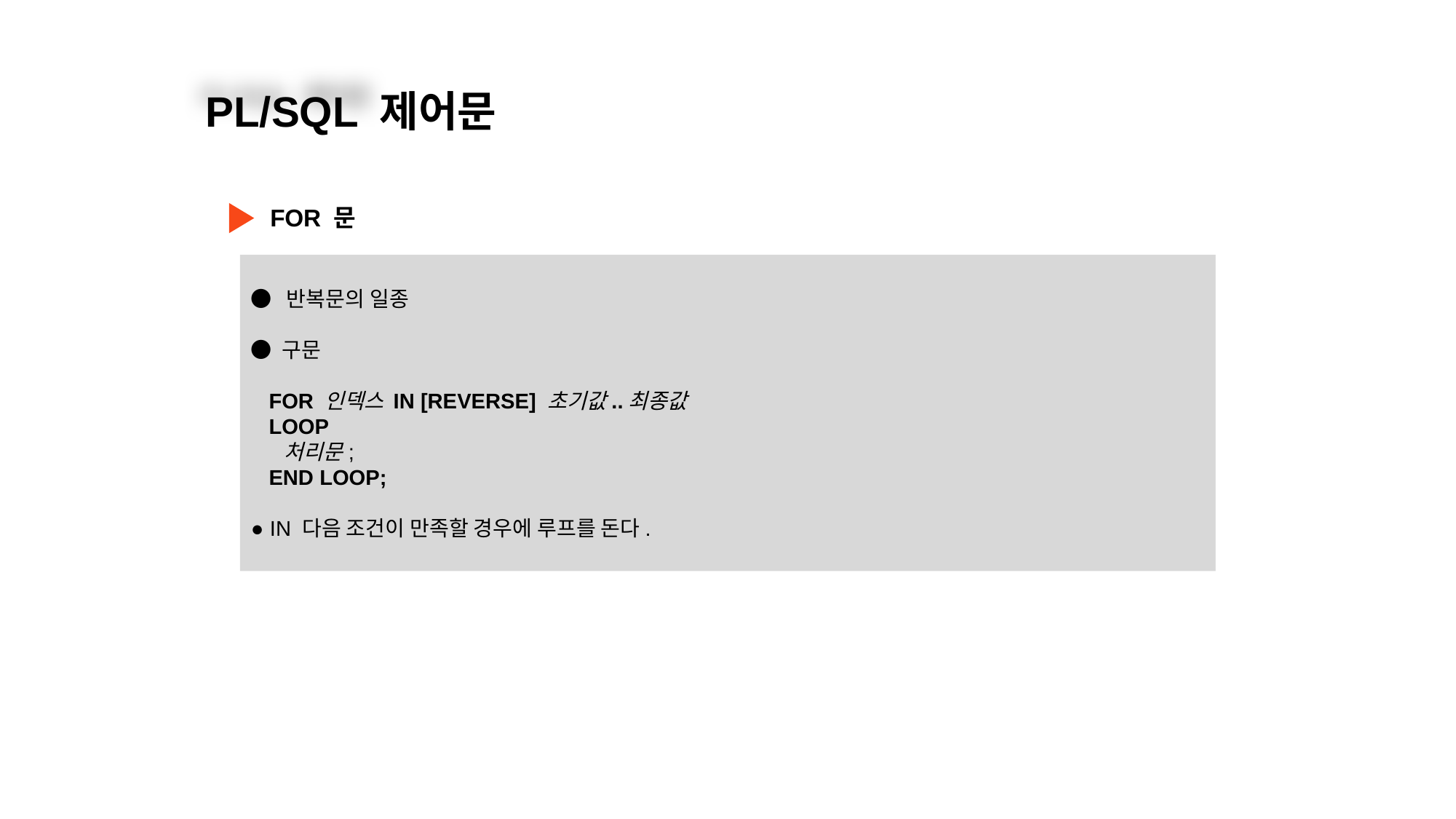

01
PL/SQL 제어문

FOR 문

●  반복문의 일종

● 구문

   FOR 인덱스 IN [REVERSE] 초기값..최종값
   LOOP
      처리문;
   END LOOP;

● IN 다음 조건이 만족할 경우에 루프를 돈다.